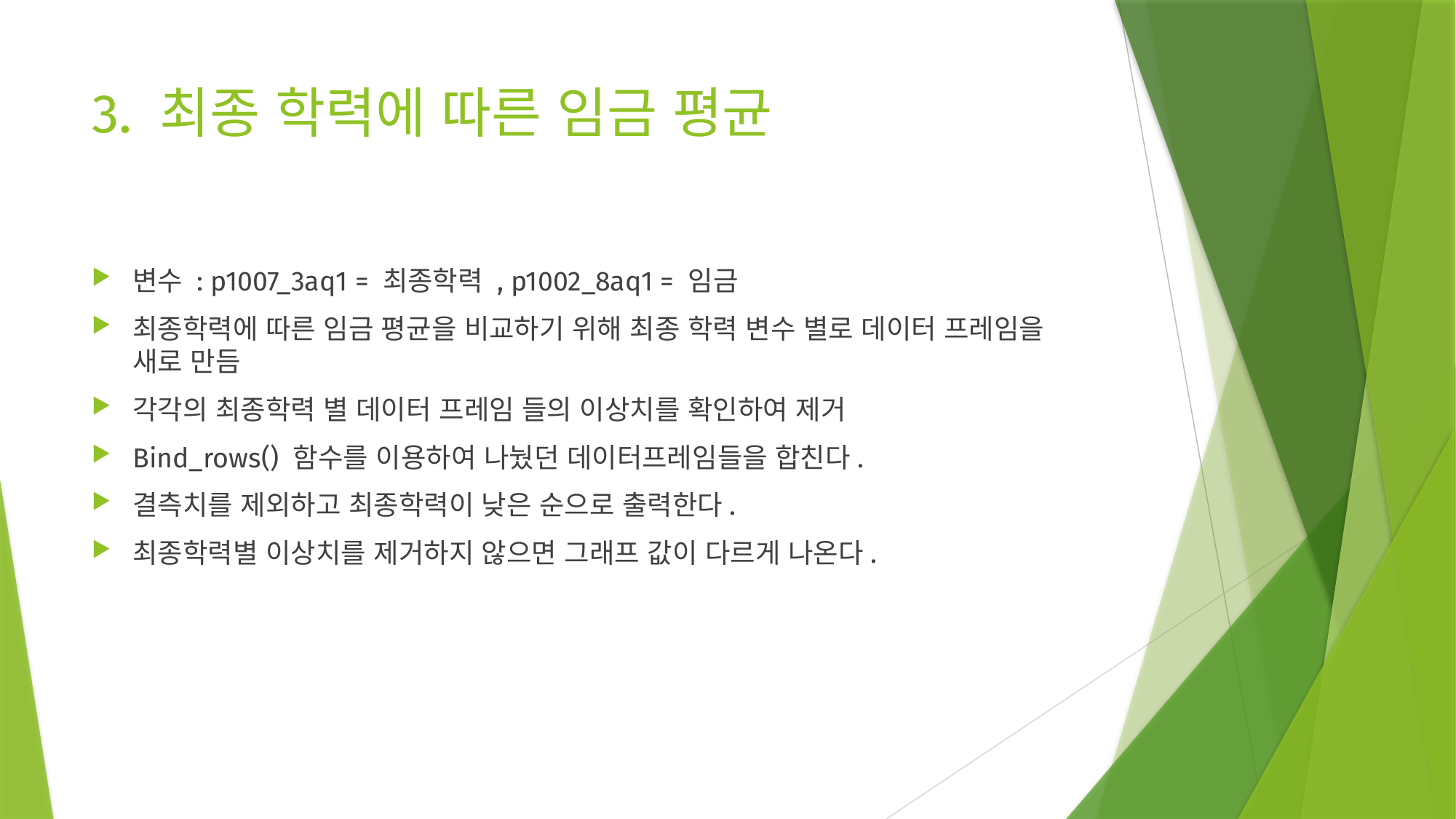

# 3. 최종 학력에 따른 임금 평균
변수 : p1007_3aq1 = 최종학력 , p1002_8aq1 = 임금
최종학력에 따른 임금 평균을 비교하기 위해 최종 학력 변수 별로 데이터 프레임을 새로 만듬
각각의 최종학력 별 데이터 프레임 들의 이상치를 확인하여 제거
Bind_rows() 함수를 이용하여 나눴던 데이터프레임들을 합친다.
결측치를 제외하고 최종학력이 낮은 순으로 출력한다.
최종학력별 이상치를 제거하지 않으면 그래프 값이 다르게 나온다.